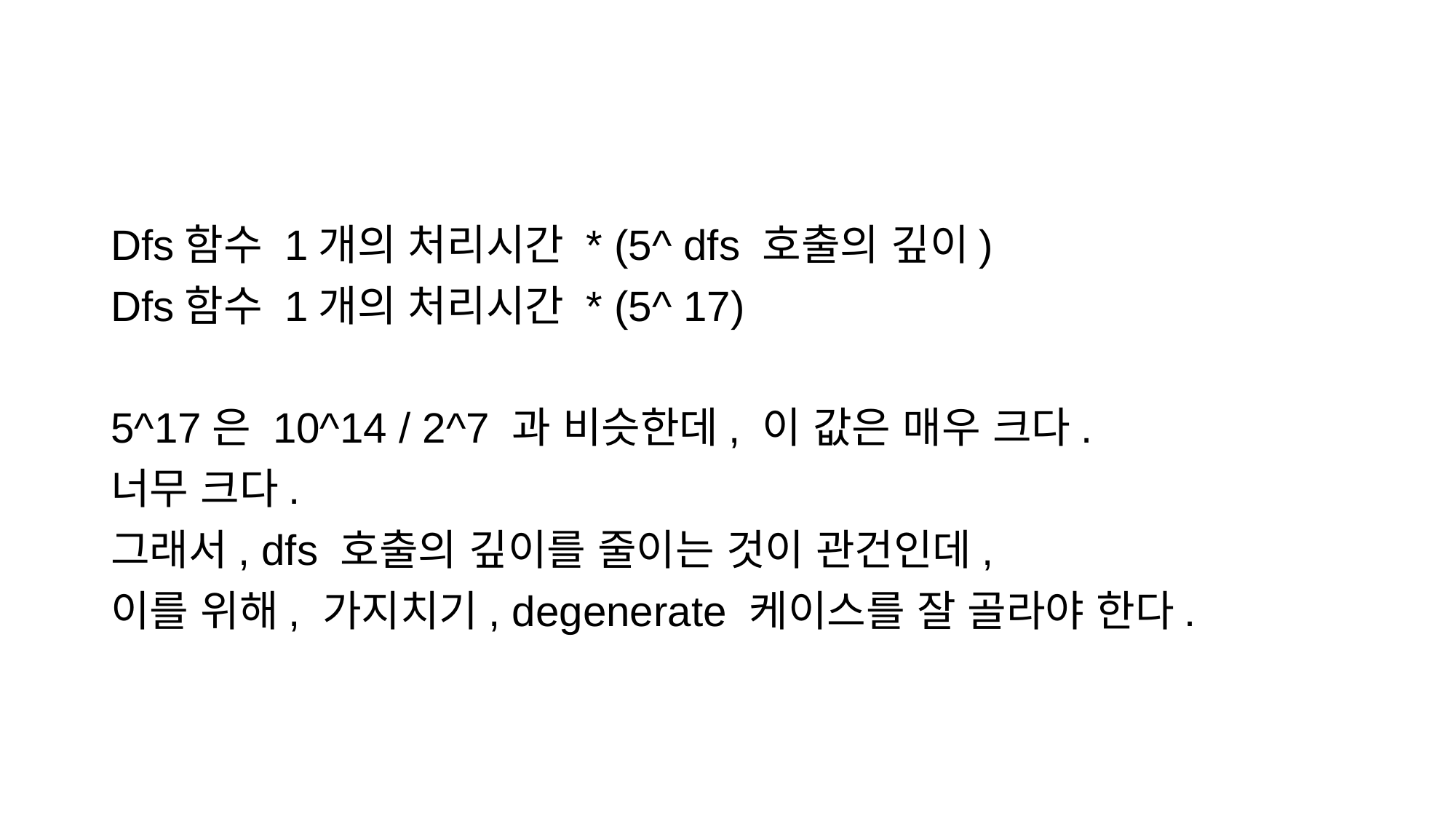

#
Dfs함수 1개의 처리시간 * (5^ dfs 호출의 깊이)
Dfs함수 1개의 처리시간 * (5^ 17)

5^17은 10^14 / 2^7 과 비슷한데, 이 값은 매우 크다.
너무 크다.
그래서, dfs 호출의 깊이를 줄이는 것이 관건인데,
이를 위해, 가지치기, degenerate 케이스를 잘 골라야 한다.